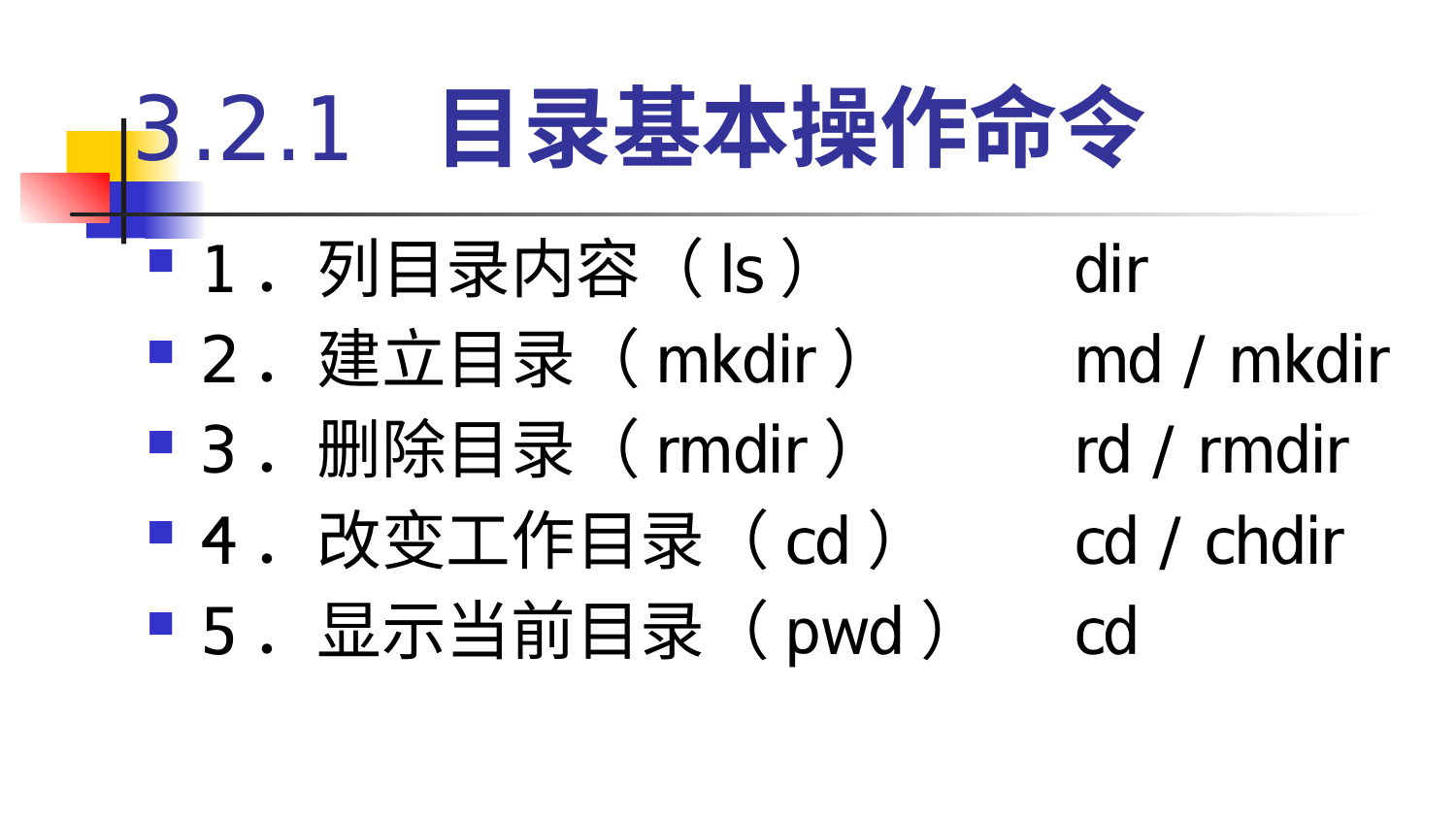

# 3.2.1  目录基本操作命令
1．列目录内容（ls）		dir
2．建立目录（mkdir）		md / mkdir
3．删除目录（rmdir）		rd / rmdir
4．改变工作目录（cd）	cd / chdir
5．显示当前目录（pwd）	cd